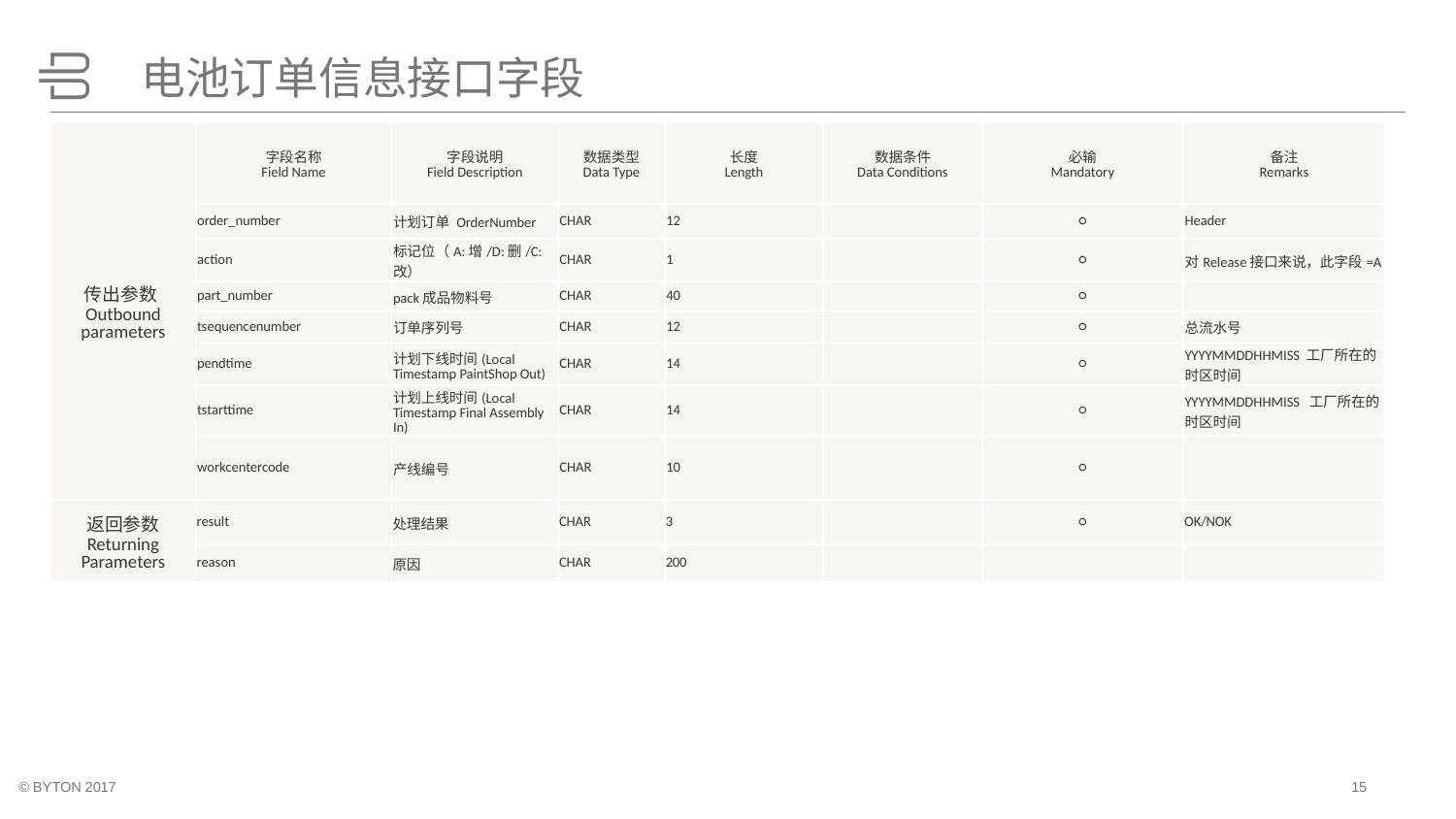

# 电池订单信息接口字段
| 传出参数Outbound parameters | 字段名称 Field Name | 字段说明 Field Description | 数据类型 Data Type | 长度 Length | 数据条件 Data Conditions | 必输 Mandatory | 备注 Remarks |
| --- | --- | --- | --- | --- | --- | --- | --- |
|  | order\_number | 计划订单 OrderNumber | CHAR | 12 |  | ○ | Header |
|  | action | 标记位（A:增/D:删/C:改） | CHAR | 1 |  | ○ | 对Release接口来说，此字段=A |
|  | part\_number | pack成品物料号 | CHAR | 40 |  | ○ |  |
|  | tsequencenumber | 订单序列号 | CHAR | 12 |  | ○ | 总流水号 |
|  | pendtime | 计划下线时间(Local Timestamp PaintShop Out) | CHAR | 14 |  | ○ | YYYYMMDDHHMISS 工厂所在的时区时间 |
|  | tstarttime | 计划上线时间(Local Timestamp Final Assembly In) | CHAR | 14 |  | ○ | YYYYMMDDHHMISS 工厂所在的时区时间 |
|  | workcentercode | 产线编号 | CHAR | 10 |  | ○ |  |
| 返回参数 Returning Parameters | result | 处理结果 | CHAR | 3 |  | ○ | OK/NOK |
|  | reason | 原因 | CHAR | 200 |  |  |  |
15
© BYTON 2017